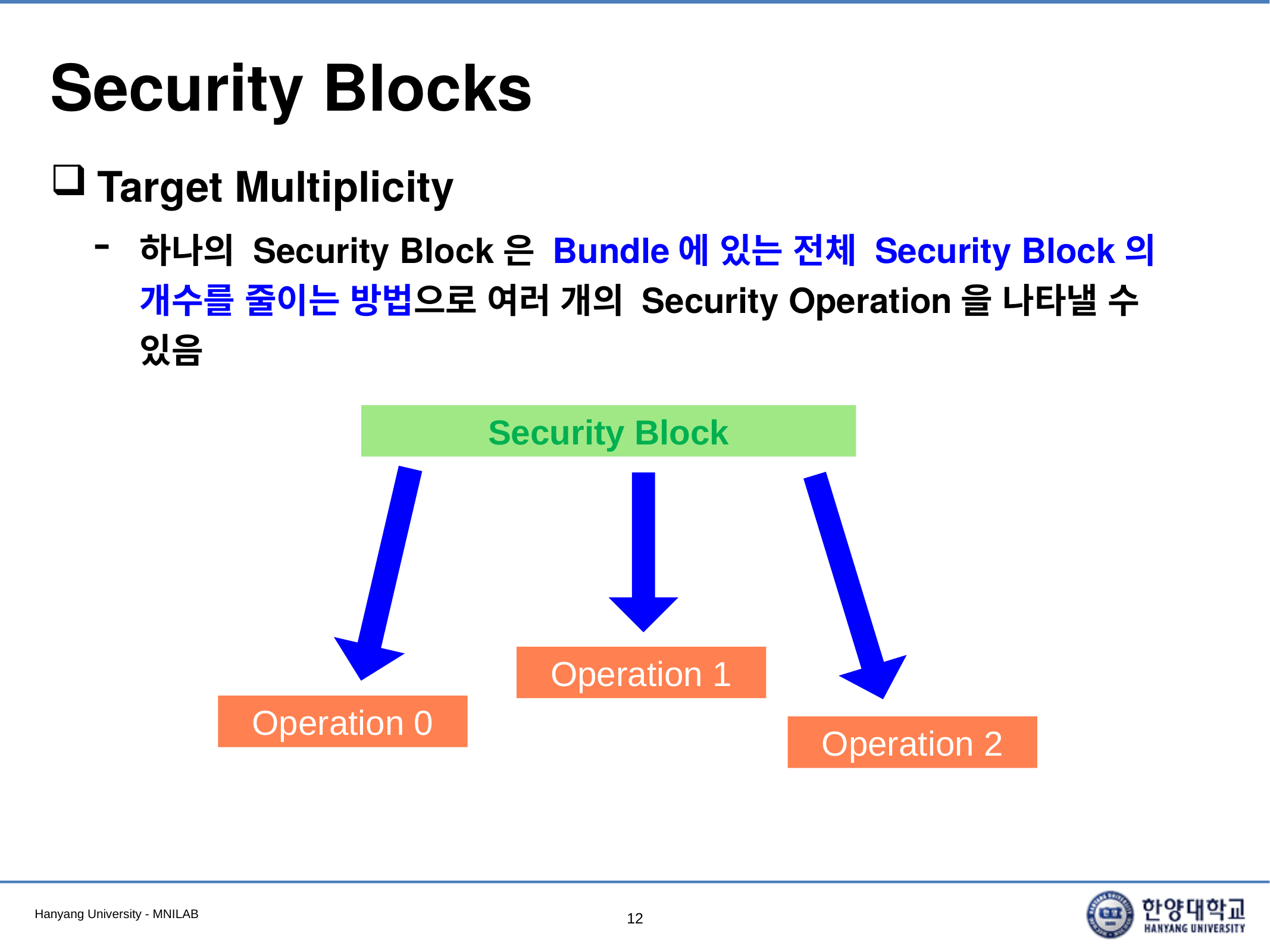

# Security Blocks
Target Multiplicity
하나의 Security Block은 Bundle에 있는 전체 Security Block의 개수를 줄이는 방법으로 여러 개의 Security Operation을 나타낼 수 있음
Security Block

Operation 1
Operation 0
Operation 2
12